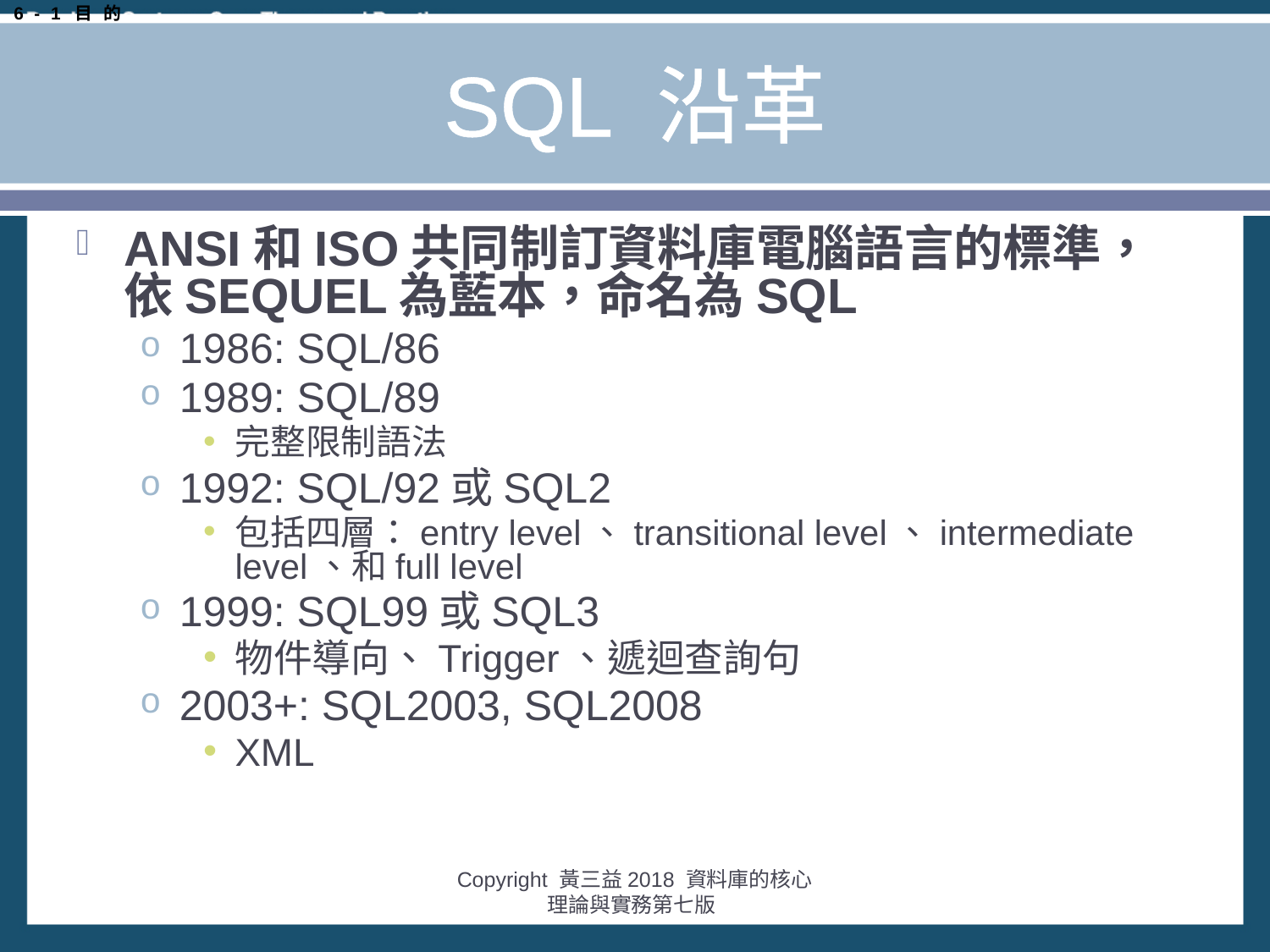

6-1目的
# SQL 沿革
ANSI和ISO共同制訂資料庫電腦語言的標準， 依SEQUEL為藍本，命名為SQL
1986: SQL/86
1989: SQL/89
完整限制語法
1992: SQL/92或SQL2
包括四層：entry level、transitional level、intermediate level、和full level
1999: SQL99或SQL3
物件導向、Trigger、遞迴查詢句
2003+: SQL2003, SQL2008
XML

Copyright 黃三益2018 資料庫的核心理論與實務第七版